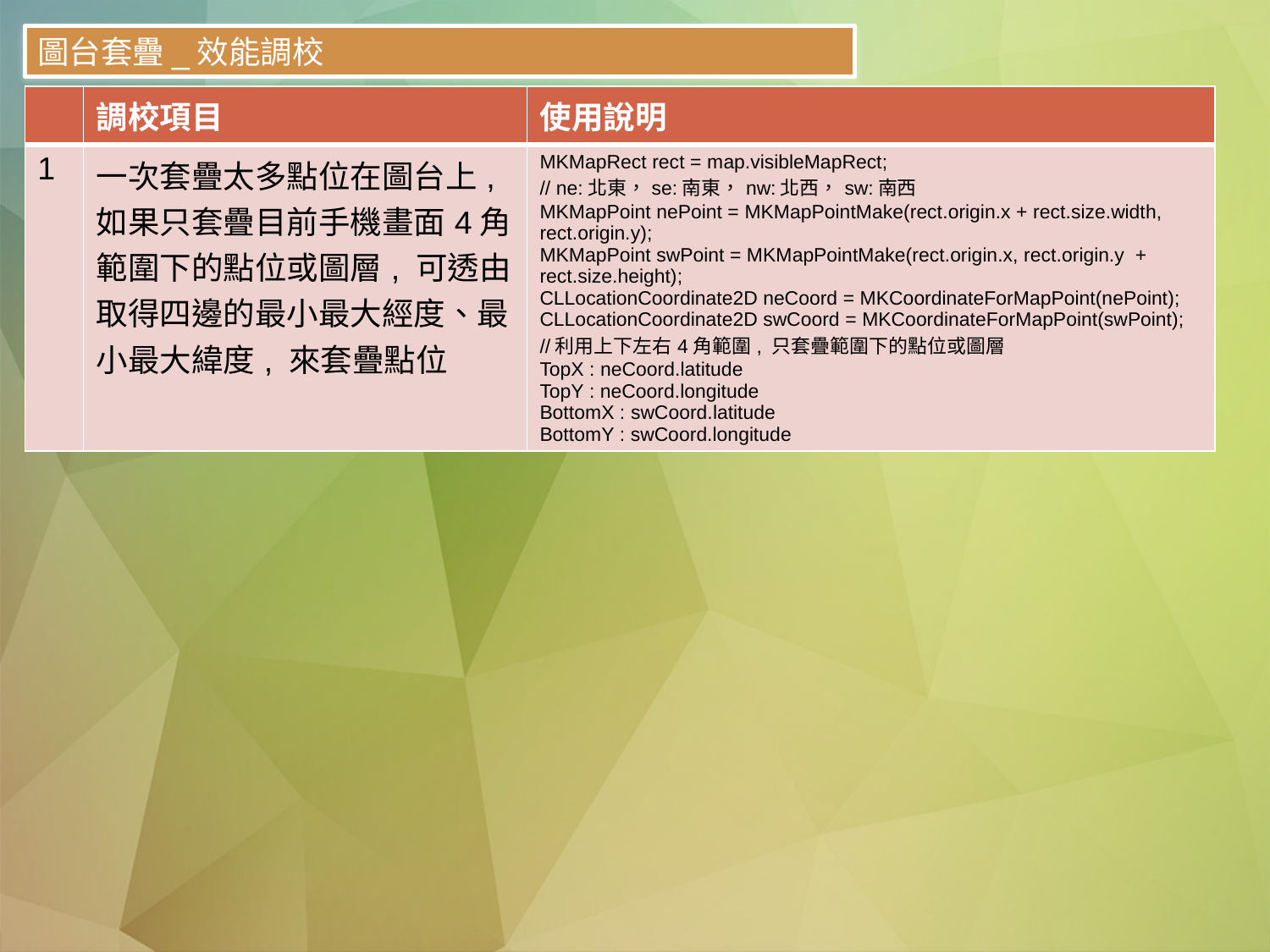

圖台套疊_效能調校
|  | 調校項目 | 使用說明 |
| --- | --- | --- |
| 1 | 一次套疊太多點位在圖台上, 如果只套疊目前手機畫面4角 範圍下的點位或圖層, 可透由 取得四邊的最小最大經度、最小最大緯度, 來套疊點位 | MKMapRect rect = map.visibleMapRect; // ne:北東，se:南東，nw:北西，sw:南西 MKMapPoint nePoint = MKMapPointMake(rect.origin.x + rect.size.width, rect.origin.y); MKMapPoint swPoint = MKMapPointMake(rect.origin.x, rect.origin.y + rect.size.height); CLLocationCoordinate2D neCoord = MKCoordinateForMapPoint(nePoint); CLLocationCoordinate2D swCoord = MKCoordinateForMapPoint(swPoint); //利用上下左右4角範圍, 只套疊範圍下的點位或圖層 TopX : neCoord.latitude TopY : neCoord.longitude BottomX : swCoord.latitude BottomY : swCoord.longitude |